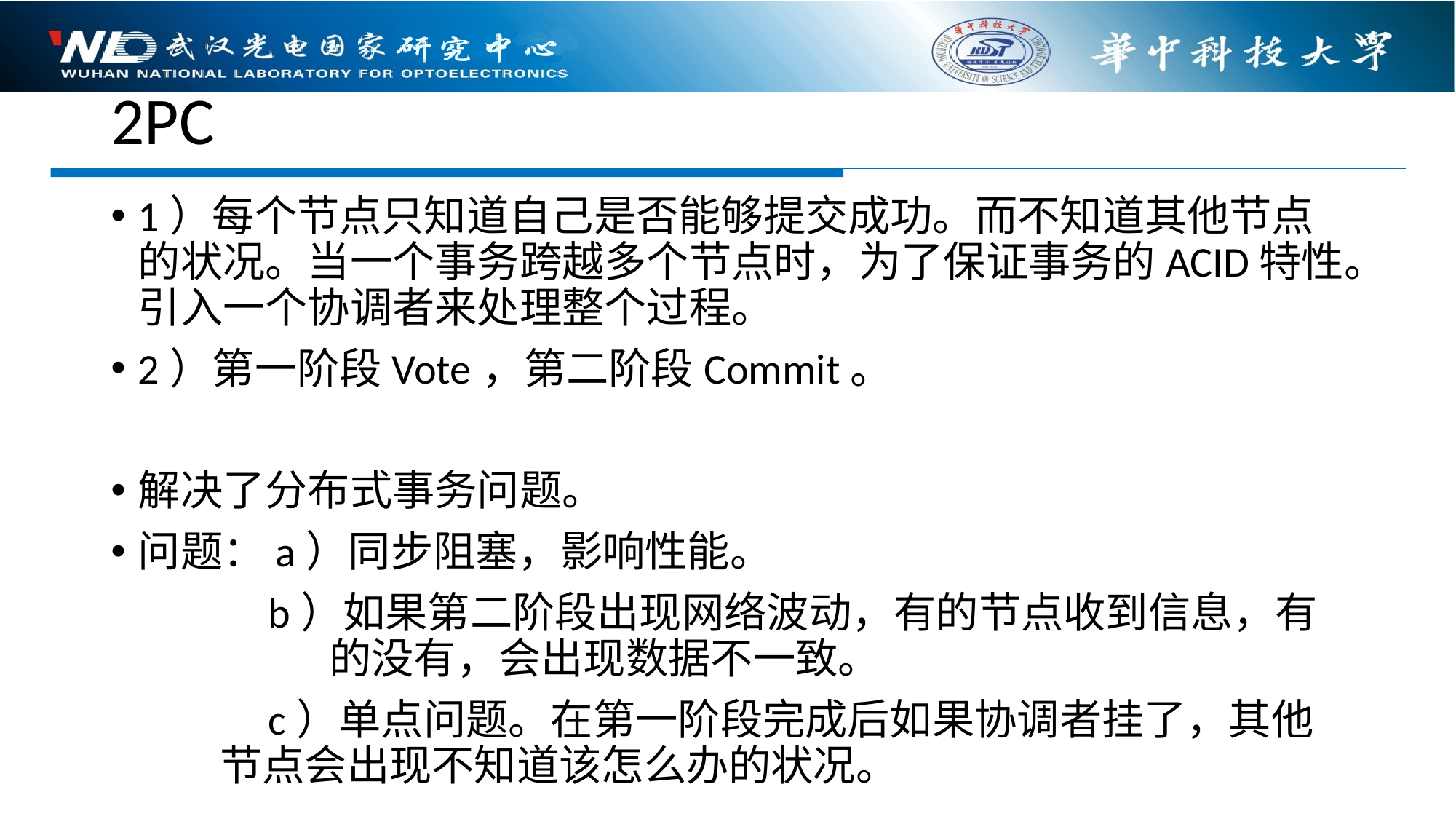

# 2PC
1）每个节点只知道自己是否能够提交成功。而不知道其他节点的状况。当一个事务跨越多个节点时，为了保证事务的ACID特性。引入一个协调者来处理整个过程。
2）第一阶段Vote，第二阶段Commit。

解决了分布式事务问题。
问题：a）同步阻塞，影响性能。
	     b）如果第二阶段出现网络波动，有的节点收到信息，有		的没有，会出现数据不一致。
	     c）单点问题。在第一阶段完成后如果协调者挂了，其他	节点会出现不知道该怎么办的状况。